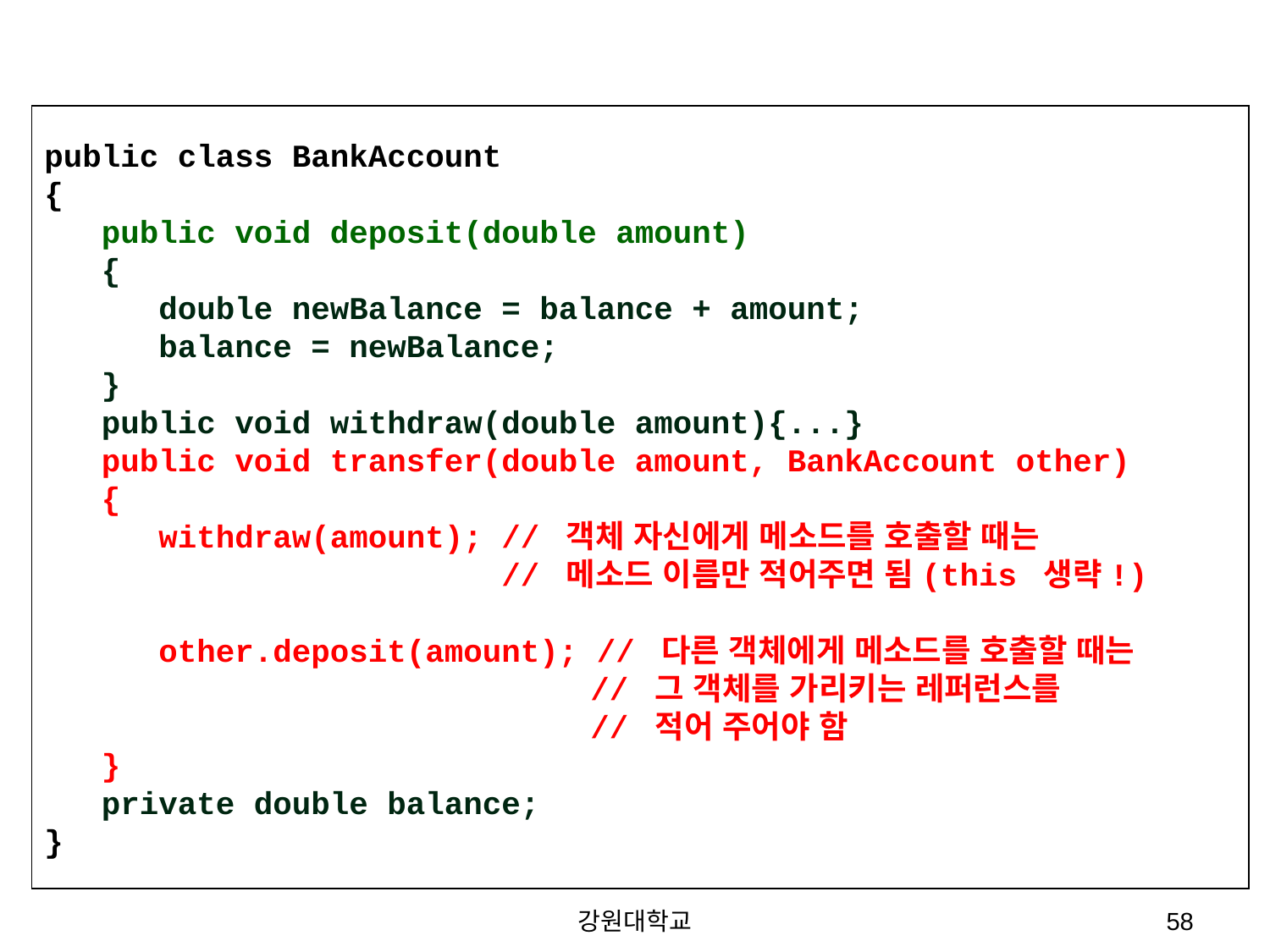

public class BankAccount
{
   public void deposit(double amount)
   {
      double newBalance = balance + amount;
      balance = newBalance;
   }
   public void withdraw(double amount){...}
   public void transfer(double amount, BankAccount other)
   {
      withdraw(amount); // 객체 자신에게 메소드를 호출할 때는
			    // 메소드 이름만 적어주면 됨(this 생략!)

      other.deposit(amount); // 다른 객체에게 메소드를 호출할 때는
				  // 그 객체를 가리키는 레퍼런스를
				  // 적어 주어야 함
   }
   private double balance;
}

강원대학교
58